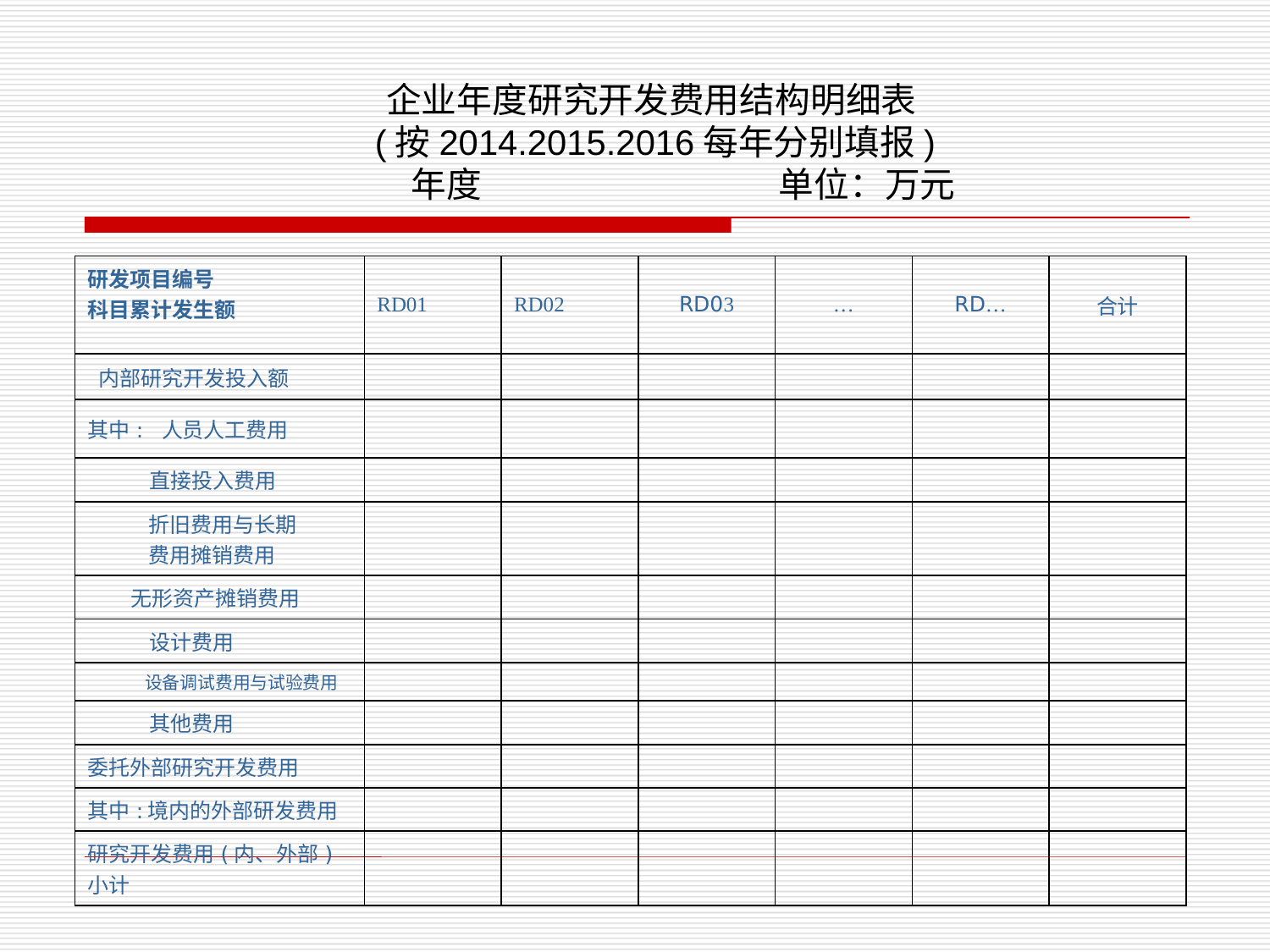

# 企业年度研究开发费用结构明细表 (按2014.2015.2016每年分别填报) 年度                                      单位：万元
| 研发项目编号 科目累计发生额 | RD01 | RD02 | RD03 | … | RD… | 合计 |
| --- | --- | --- | --- | --- | --- | --- |
| 内部研究开发投入额 |  |  |  |  |  |  |
| 其中: 人员人工费用 |  |  |  |  |  |  |
| 直接投入费用 |  |  |  |  |  |  |
| 折旧费用与长期 费用摊销费用 |  |  |  |  |  |  |
| 无形资产摊销费用 |  |  |  |  |  |  |
| 设计费用 |  |  |  |  |  |  |
| 设备调试费用与试验费用 |  |  |  |  |  |  |
| 其他费用 |  |  |  |  |  |  |
| 委托外部研究开发费用 |  |  |  |  |  |  |
| 其中:境内的外部研发费用 |  |  |  |  |  |  |
| 研究开发费用(内、外部)小计 |  |  |  |  |  |  |